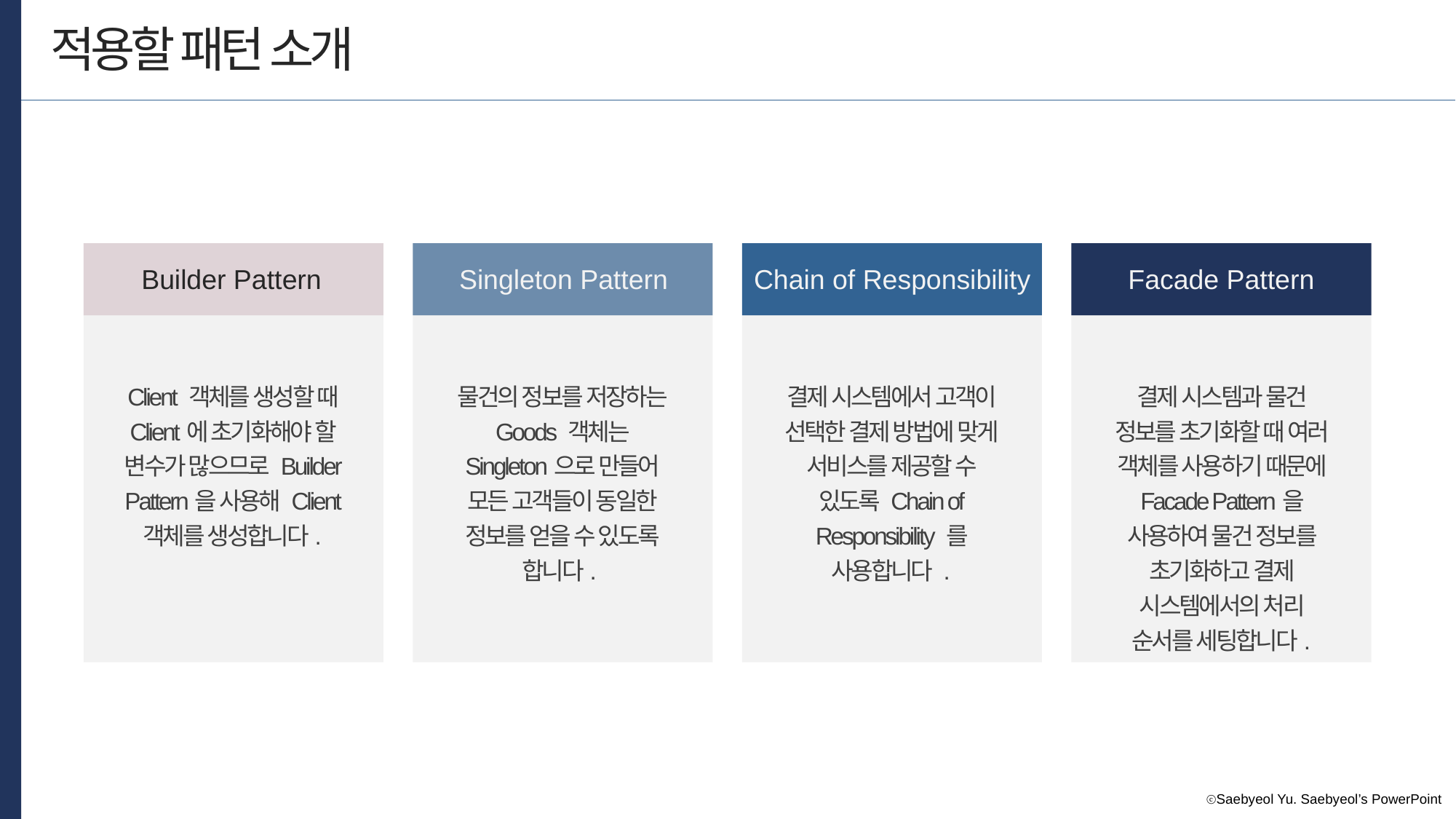

적용할 패턴 소개

Builder Pattern
Singleton Pattern
Chain of Responsibility
Facade Pattern
Client 객체를 생성할 때 Client에 초기화해야 할 변수가 많으므로 Builder Pattern을 사용해 Client 객체를 생성합니다.
물건의 정보를 저장하는 Goods 객체는 Singleton으로 만들어 모든 고객들이 동일한 정보를 얻을 수 있도록 합니다.
결제 시스템에서 고객이 선택한 결제 방법에 맞게 서비스를 제공할 수 있도록 Chain of Responsibility 를 사용합니다 .
결제 시스템과 물건 정보를 초기화할 때 여러 객체를 사용하기 때문에 Facade Pattern을 사용하여 물건 정보를 초기화하고 결제 시스템에서의 처리 순서를 세팅합니다.